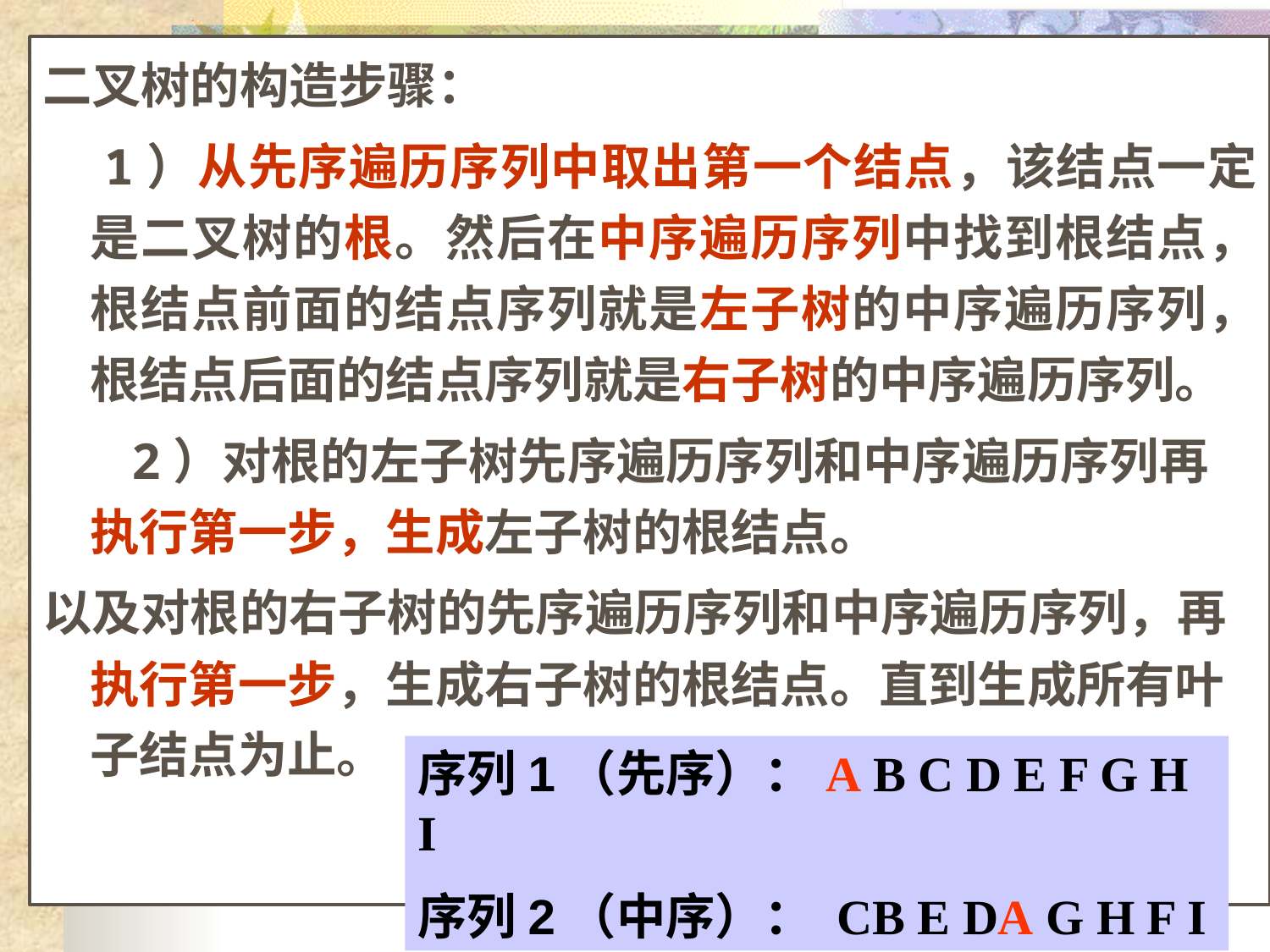

二叉树的构造步骤：
  1）从先序遍历序列中取出第一个结点，该结点一定是二叉树的根。然后在中序遍历序列中找到根结点，根结点前面的结点序列就是左子树的中序遍历序列，根结点后面的结点序列就是右子树的中序遍历序列。
   2）对根的左子树先序遍历序列和中序遍历序列再执行第一步，生成左子树的根结点。
以及对根的右子树的先序遍历序列和中序遍历序列，再执行第一步，生成右子树的根结点。直到生成所有叶子结点为止。

序列1（先序）：A B C D E F G H I
序列2（中序）： CB E DA G H F I